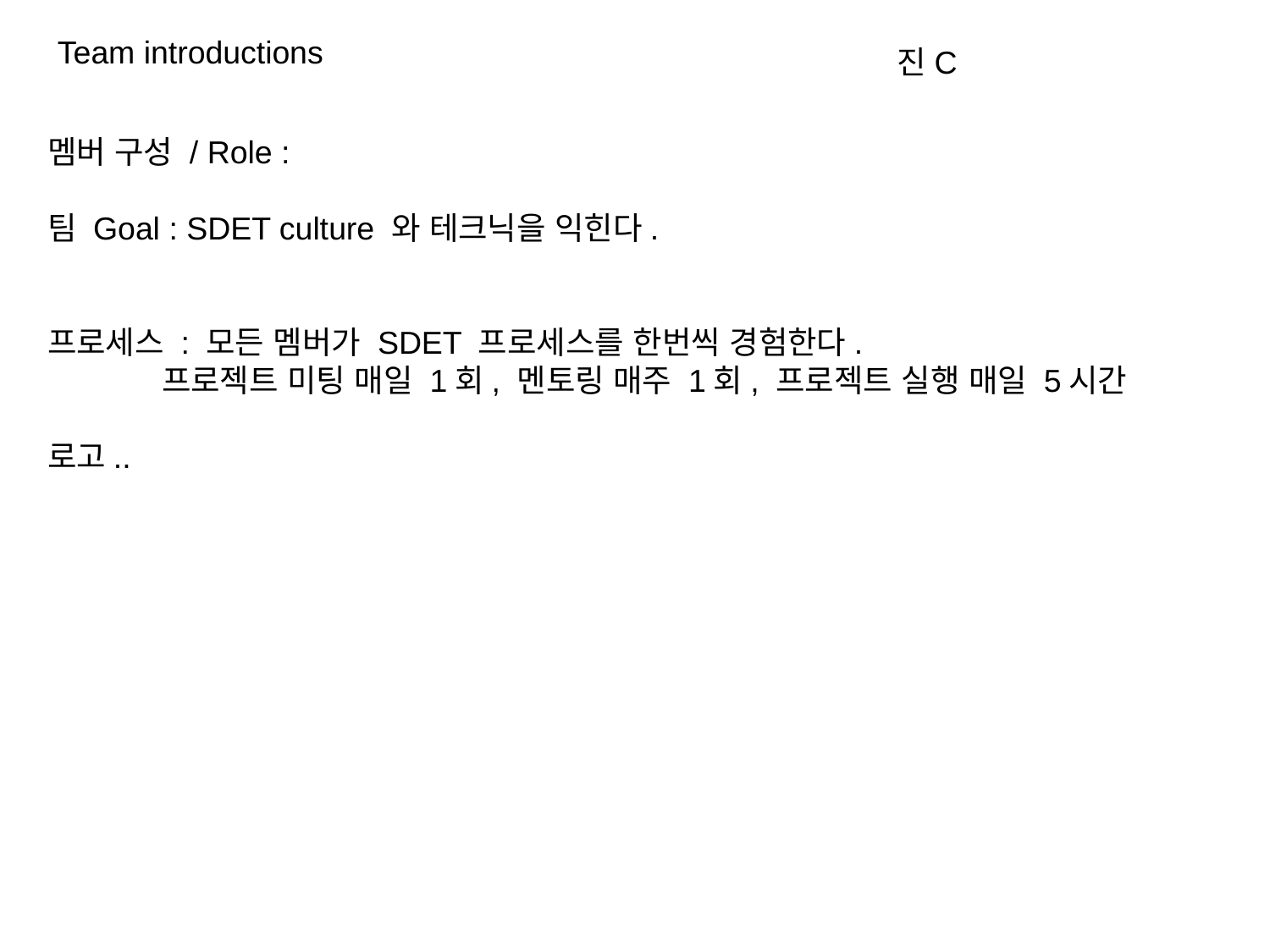

Team introductions
진C
멤버 구성 / Role :

팀 Goal : SDET culture 와 테크닉을 익힌다.

프로세스 : 모든 멤버가 SDET 프로세스를 한번씩 경험한다.
            프로젝트 미팅 매일 1회, 멘토링 매주 1회, 프로젝트 실행 매일 5시간

로고..